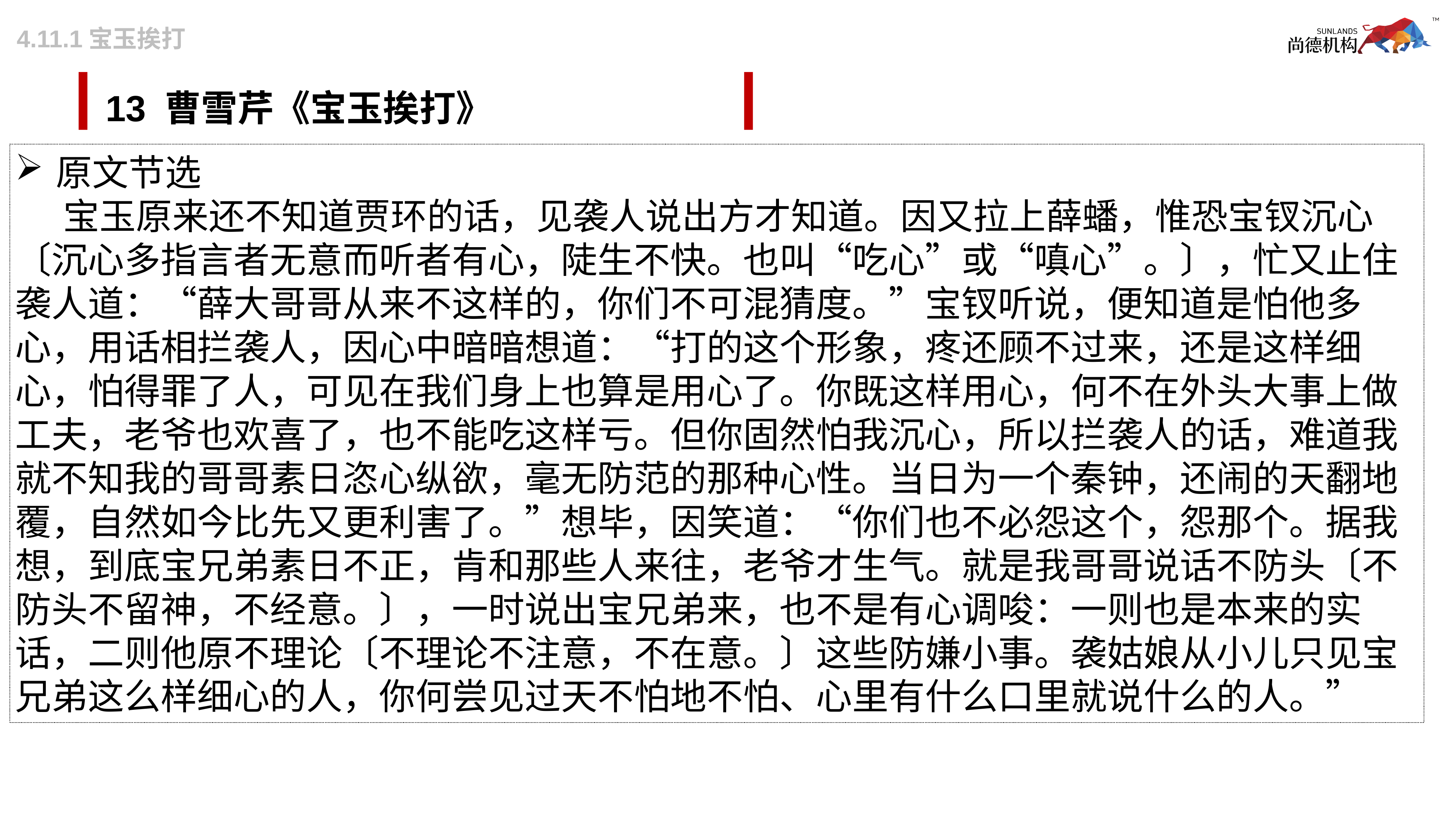

4.11.1宝玉挨打
# 13 曹雪芹《宝玉挨打》
原文节选
      宝玉原来还不知道贾环的话，见袭人说出方才知道。因又拉上薛蟠，惟恐宝钗沉心〔沉心多指言者无意而听者有心，陡生不快。也叫“吃心”或“嗔心”。〕，忙又止住袭人道：“薛大哥哥从来不这样的，你们不可混猜度。”宝钗听说，便知道是怕他多心，用话相拦袭人，因心中暗暗想道：“打的这个形象，疼还顾不过来，还是这样细心，怕得罪了人，可见在我们身上也算是用心了。你既这样用心，何不在外头大事上做工夫，老爷也欢喜了，也不能吃这样亏。但你固然怕我沉心，所以拦袭人的话，难道我就不知我的哥哥素日恣心纵欲，毫无防范的那种心性。当日为一个秦钟，还闹的天翻地覆，自然如今比先又更利害了。”想毕，因笑道：“你们也不必怨这个，怨那个。据我想，到底宝兄弟素日不正，肯和那些人来往，老爷才生气。就是我哥哥说话不防头〔不防头不留神，不经意。〕，一时说出宝兄弟来，也不是有心调唆：一则也是本来的实话，二则他原不理论〔不理论不注意，不在意。〕这些防嫌小事。袭姑娘从小儿只见宝兄弟这么样细心的人，你何尝见过天不怕地不怕、心里有什么口里就说什么的人。”